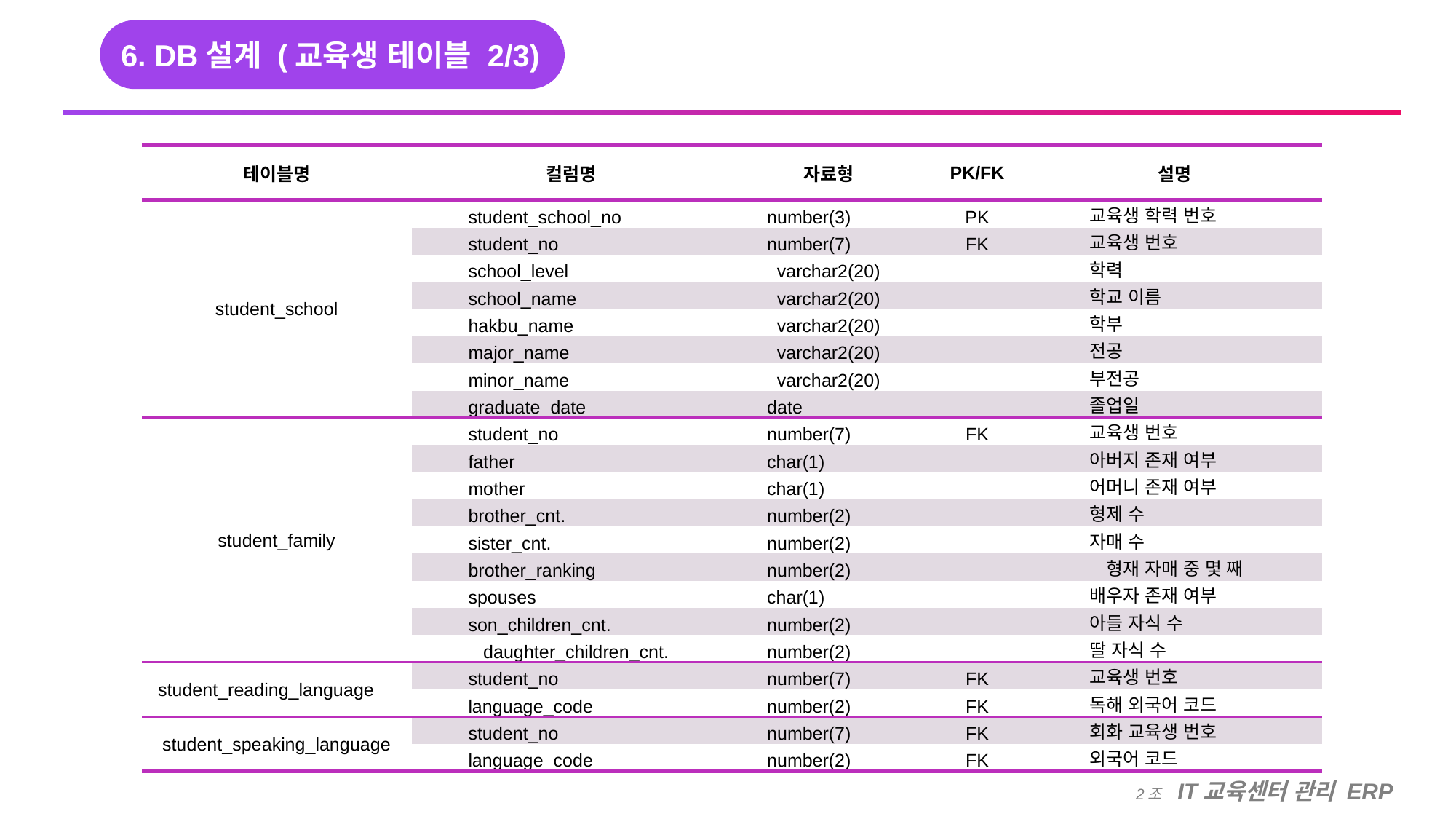

6. DB설계 (교육생 테이블 2/3)

| 테이블명 | 컬럼명 | 자료형 | PK/FK | 설명 |
| --- | --- | --- | --- | --- |
| student\_school | student\_school\_no | number(3) | PK | 교육생 학력 번호 |
|  | student\_no | number(7) | FK | 교육생 번호 |
|  | school\_level | varchar2(20) |  | 학력 |
|  | school\_name | varchar2(20) |  | 학교 이름 |
|  | hakbu\_name | varchar2(20) |  | 학부 |
|  | major\_name | varchar2(20) |  | 전공 |
|  | minor\_name | varchar2(20) |  | 부전공 |
|  | graduate\_date | date |  | 졸업일 |
| student\_family | student\_no | number(7) | FK | 교육생 번호 |
|  | father | char(1) |  | 아버지 존재 여부 |
|  | mother | char(1) |  | 어머니 존재 여부 |
|  | brother\_cnt. | number(2) |  | 형제 수 |
|  | sister\_cnt. | number(2) |  | 자매 수 |
|  | brother\_ranking | number(2) |  | 형재 자매 중 몇 째 |
|  | spouses | char(1) |  | 배우자 존재 여부 |
|  | son\_children\_cnt. | number(2) |  | 아들 자식 수 |
|  | daughter\_children\_cnt. | number(2) |  | 딸 자식 수 |
| student\_reading\_language | student\_no | number(7) | FK | 교육생 번호 |
|  | language\_code | number(2) | FK | 독해 외국어 코드 |
| student\_speaking\_language | student\_no | number(7) | FK | 회화 교육생 번호 |
|  | language\_code | number(2) | FK | 외국어 코드 |
2조 IT교육센터 관리 ERP